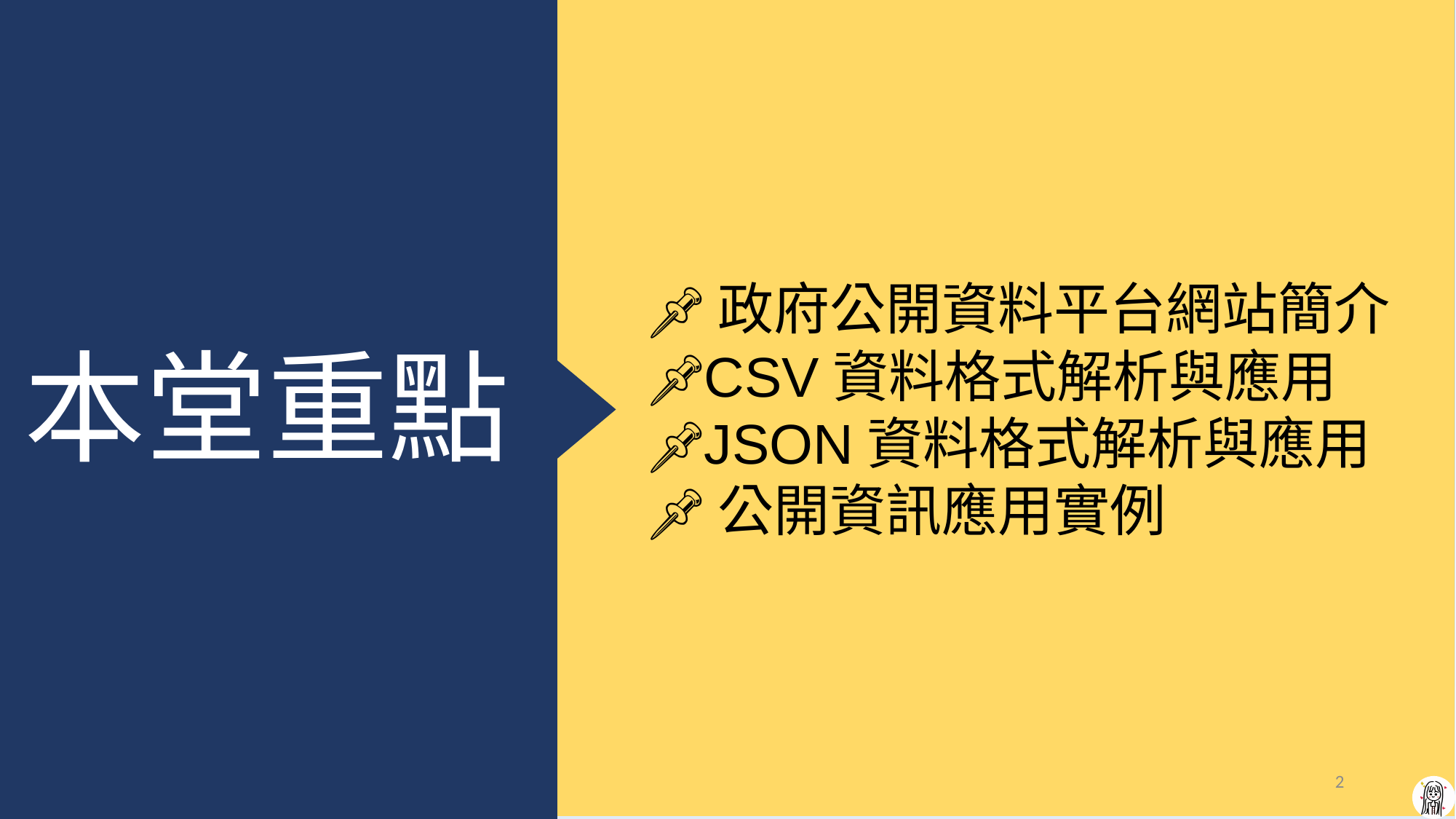

📌政府公開資料平台網站簡介
📌CSV資料格式解析與應用
📌JSON資料格式解析與應用
📌公開資訊應用實例
2